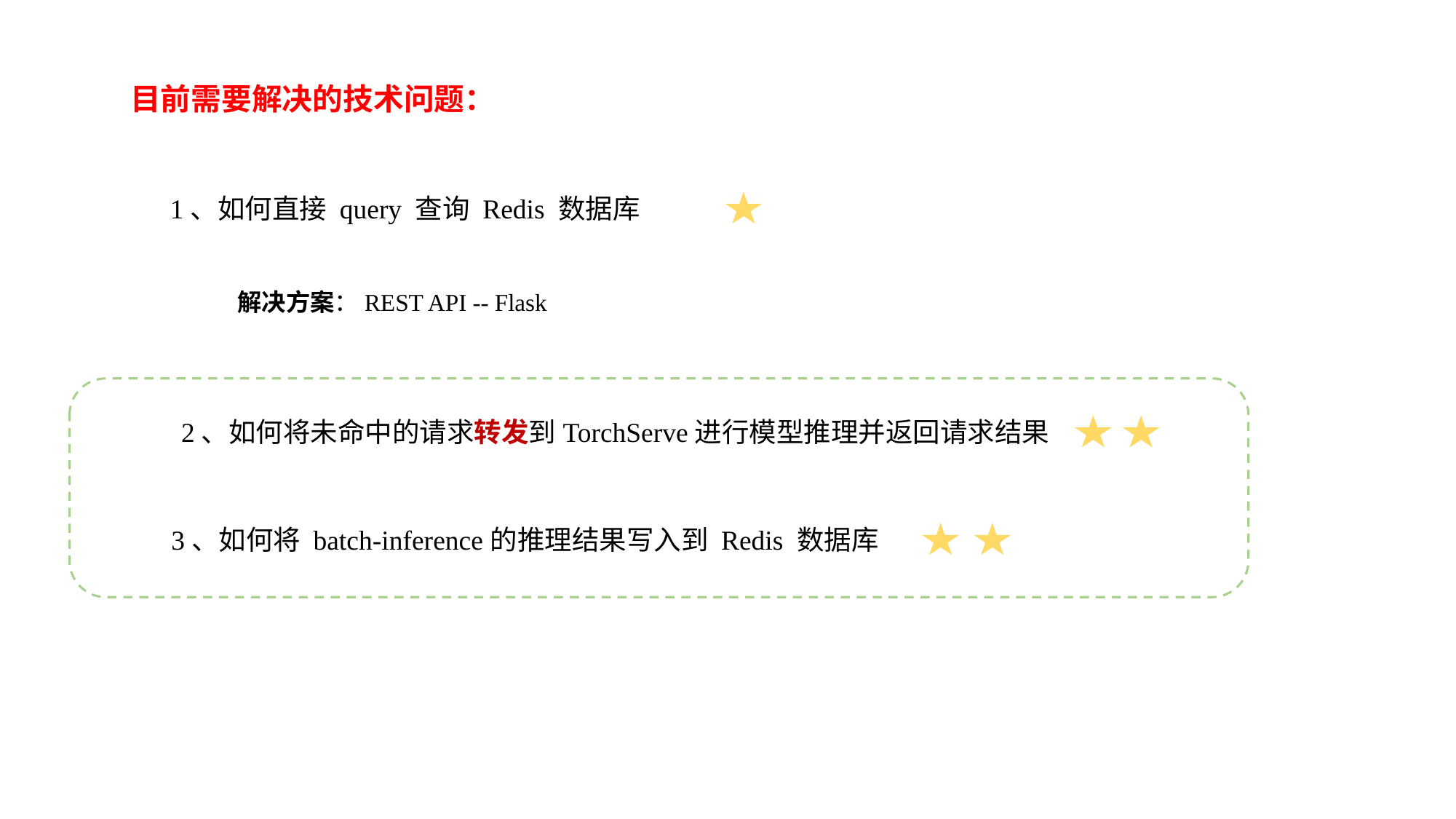

目前需要解决的技术问题：
1、如何直接 query 查询 Redis 数据库

解决方案：REST API -- Flask

2、如何将未命中的请求转发到TorchServe进行模型推理并返回请求结果

3、如何将 batch-inference的推理结果写入到 Redis 数据库